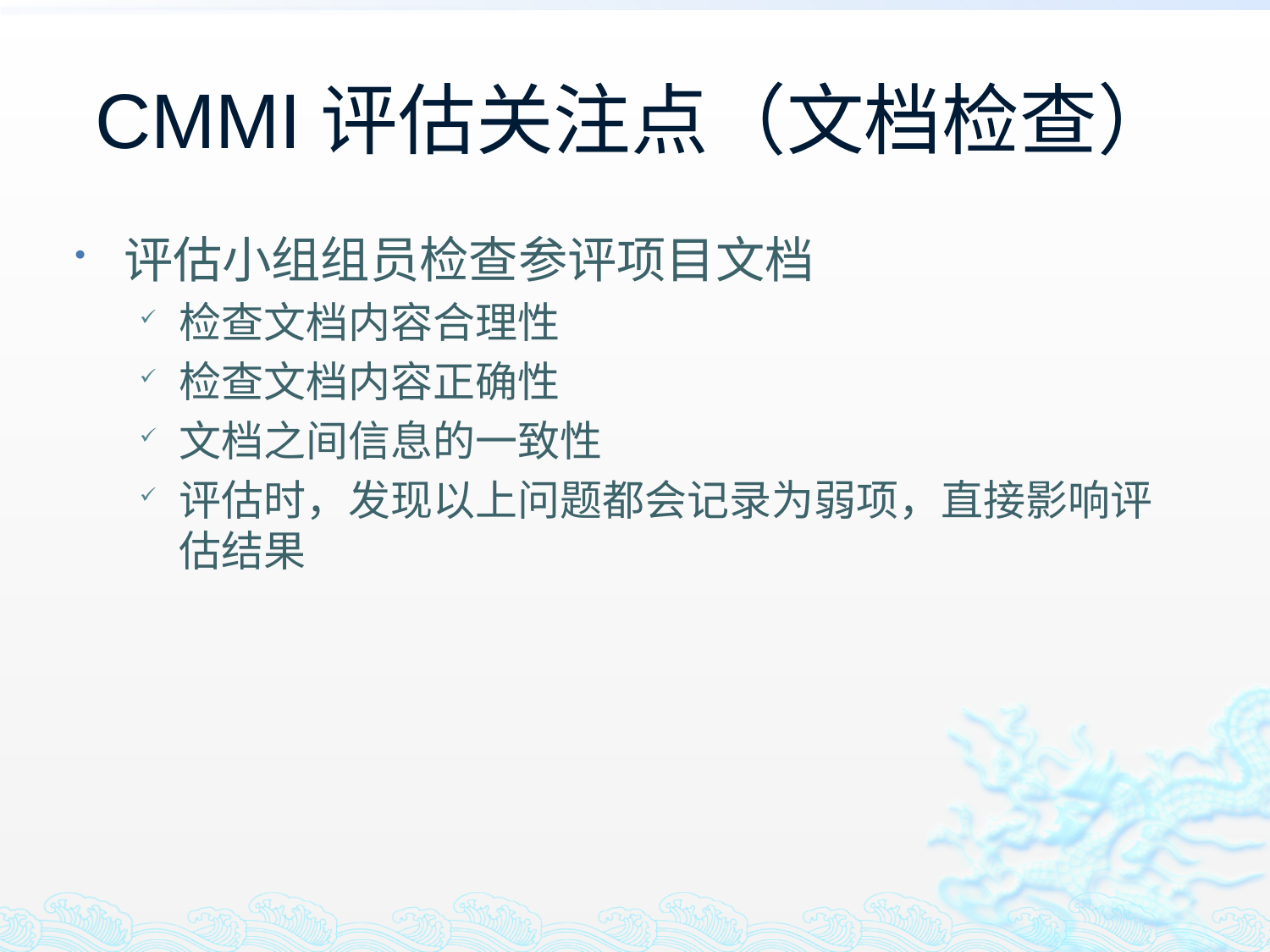

# CMMI评估关注点（文档检查）
评估小组组员检查参评项目文档
检查文档内容合理性
检查文档内容正确性
文档之间信息的一致性
评估时，发现以上问题都会记录为弱项，直接影响评估结果